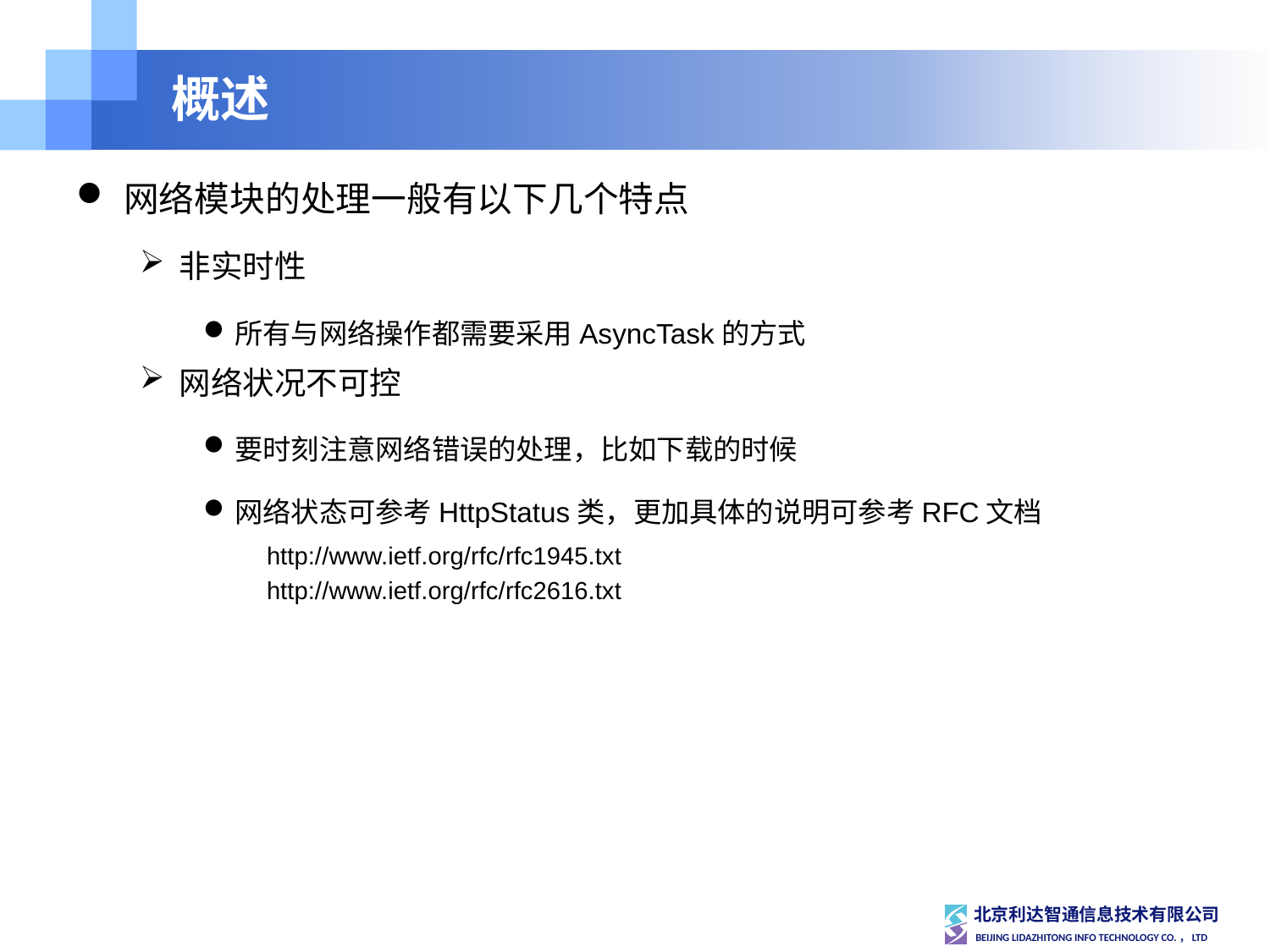

# 概述
网络模块的处理一般有以下几个特点
非实时性
所有与网络操作都需要采用AsyncTask的方式
网络状况不可控
要时刻注意网络错误的处理，比如下载的时候
网络状态可参考HttpStatus类，更加具体的说明可参考RFC文档
http://www.ietf.org/rfc/rfc1945.txt
http://www.ietf.org/rfc/rfc2616.txt